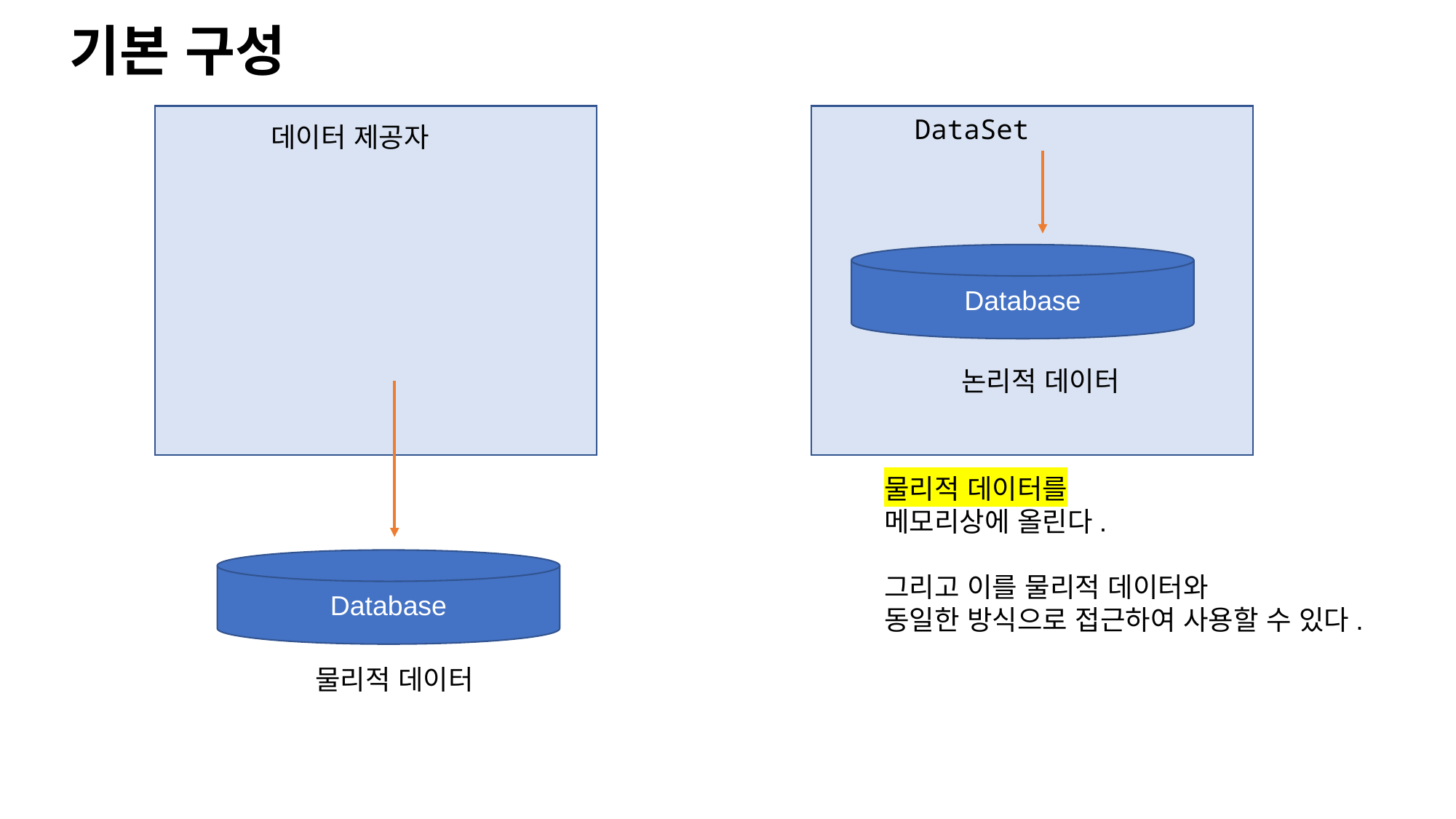

기본 구성

DataSet
데이터 제공자
Database
논리적 데이터
물리적 데이터를
메모리상에 올린다.

그리고 이를 물리적 데이터와
동일한 방식으로 접근하여 사용할 수 있다.
Database
물리적 데이터